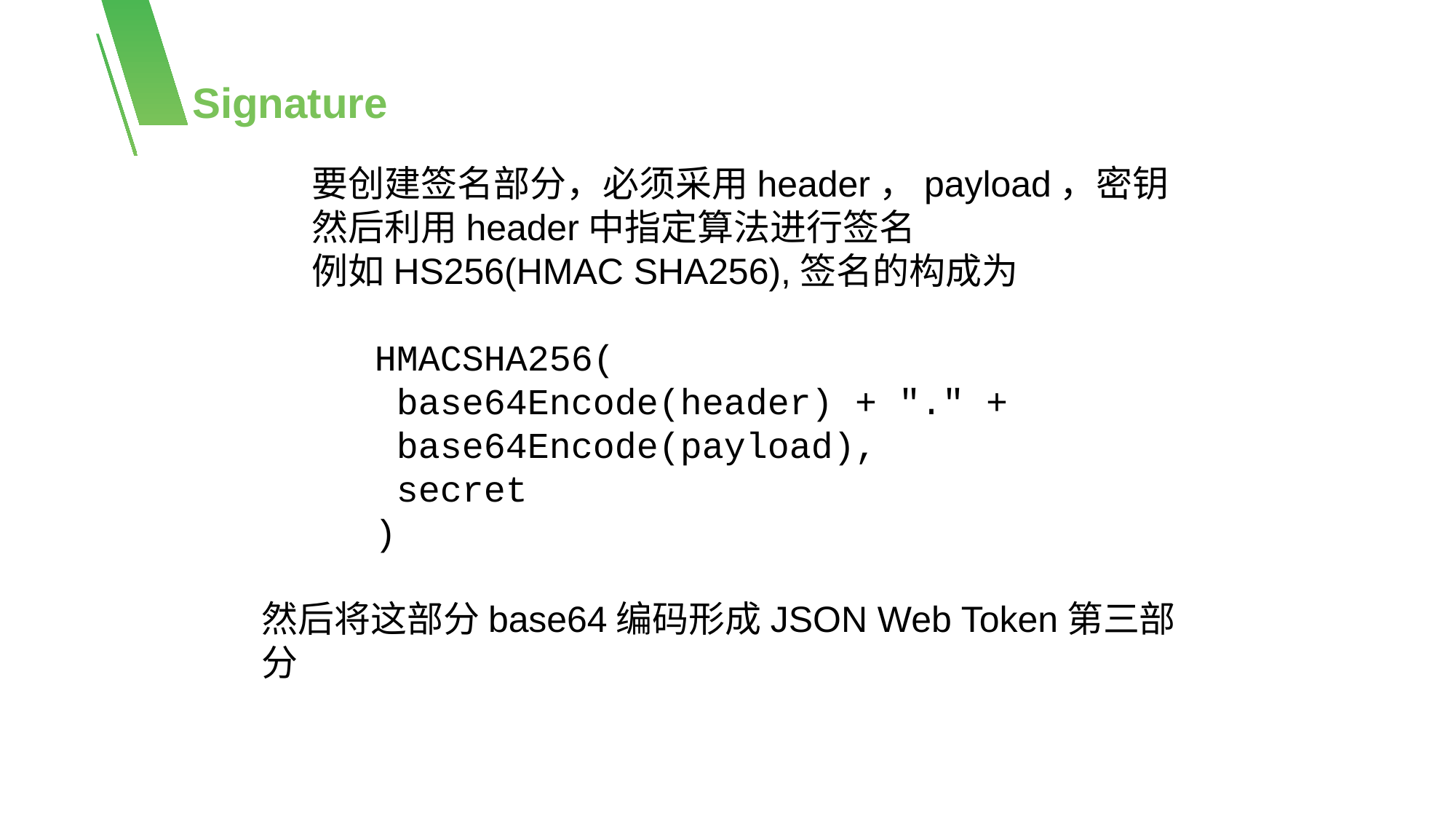

Signature
要创建签名部分，必须采用header，payload，密钥
然后利用header中指定算法进行签名
例如HS256(HMAC SHA256),签名的构成为
HMACSHA256(
 base64Encode(header) + "." +
 base64Encode(payload),
 secret
)
然后将这部分base64编码形成JSON Web Token第三部分